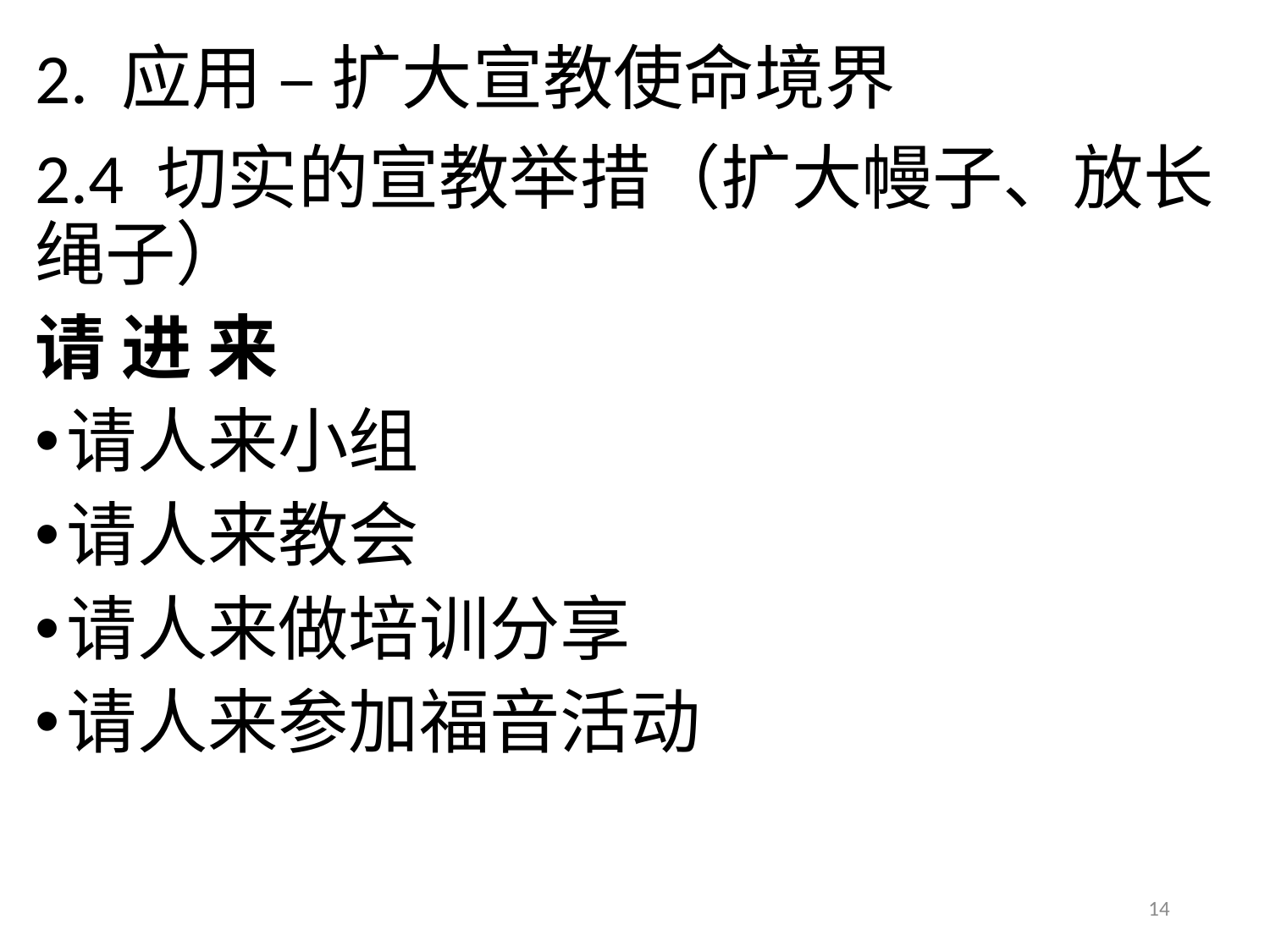

# 2. 应用 – 扩大宣教使命境界
2.4 切实的宣教举措（扩大幔子、放长绳子）
请 进 来
请人来小组
请人来教会
请人来做培训分享
请人来参加福音活动
14